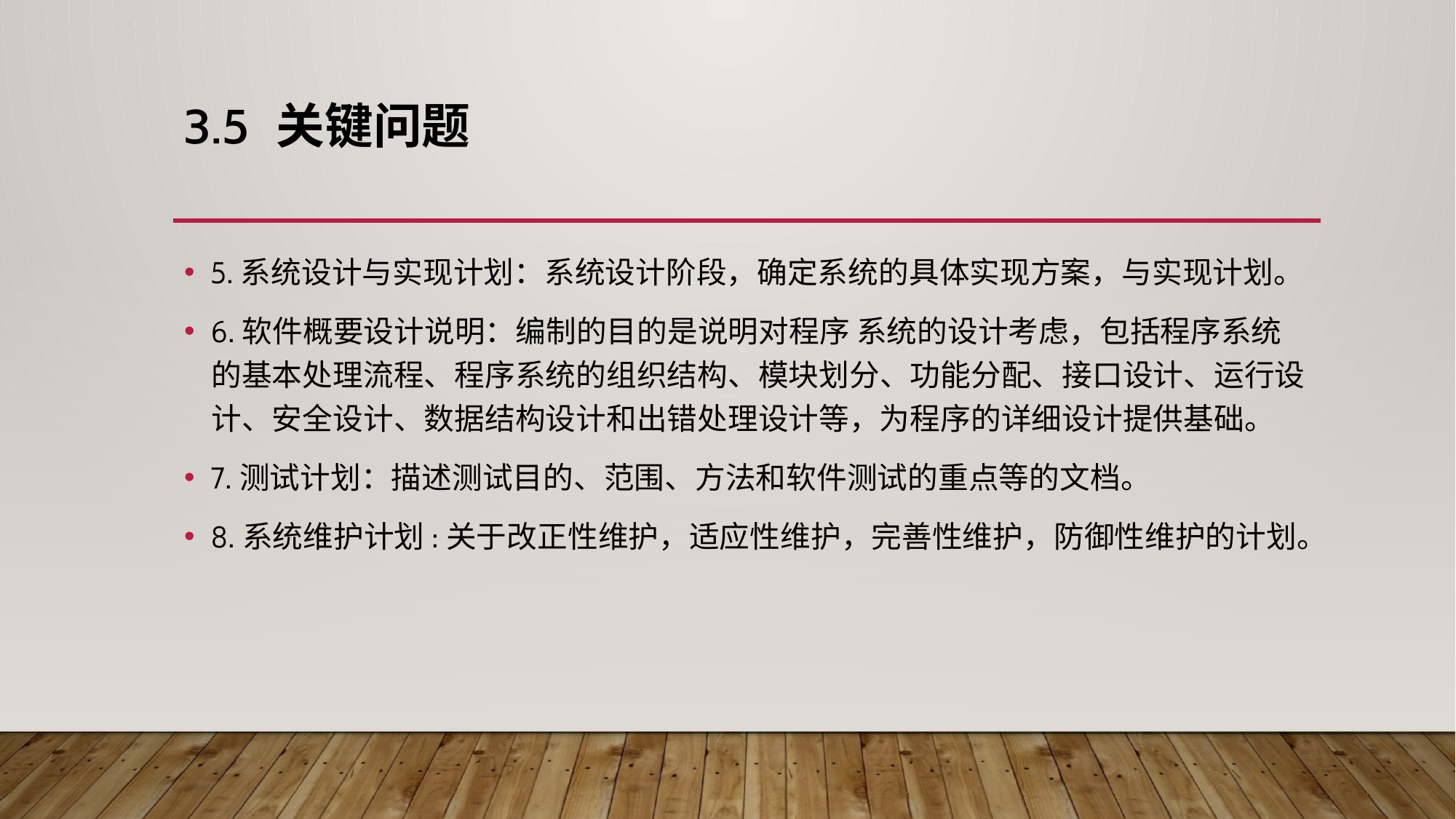

# 3.5 关键问题
5.系统设计与实现计划：系统设计阶段，确定系统的具体实现方案，与实现计划。
6.软件概要设计说明：编制的目的是说明对程序 系统的设计考虑，包括程序系统的基本处理流程、程序系统的组织结构、模块划分、功能分配、接口设计、运行设计、安全设计、数据结构设计和出错处理设计等，为程序的详细设计提供基础。
7.测试计划：描述测试目的、范围、方法和软件测试的重点等的文档。
8.系统维护计划:关于改正性维护，适应性维护，完善性维护，防御性维护的计划。